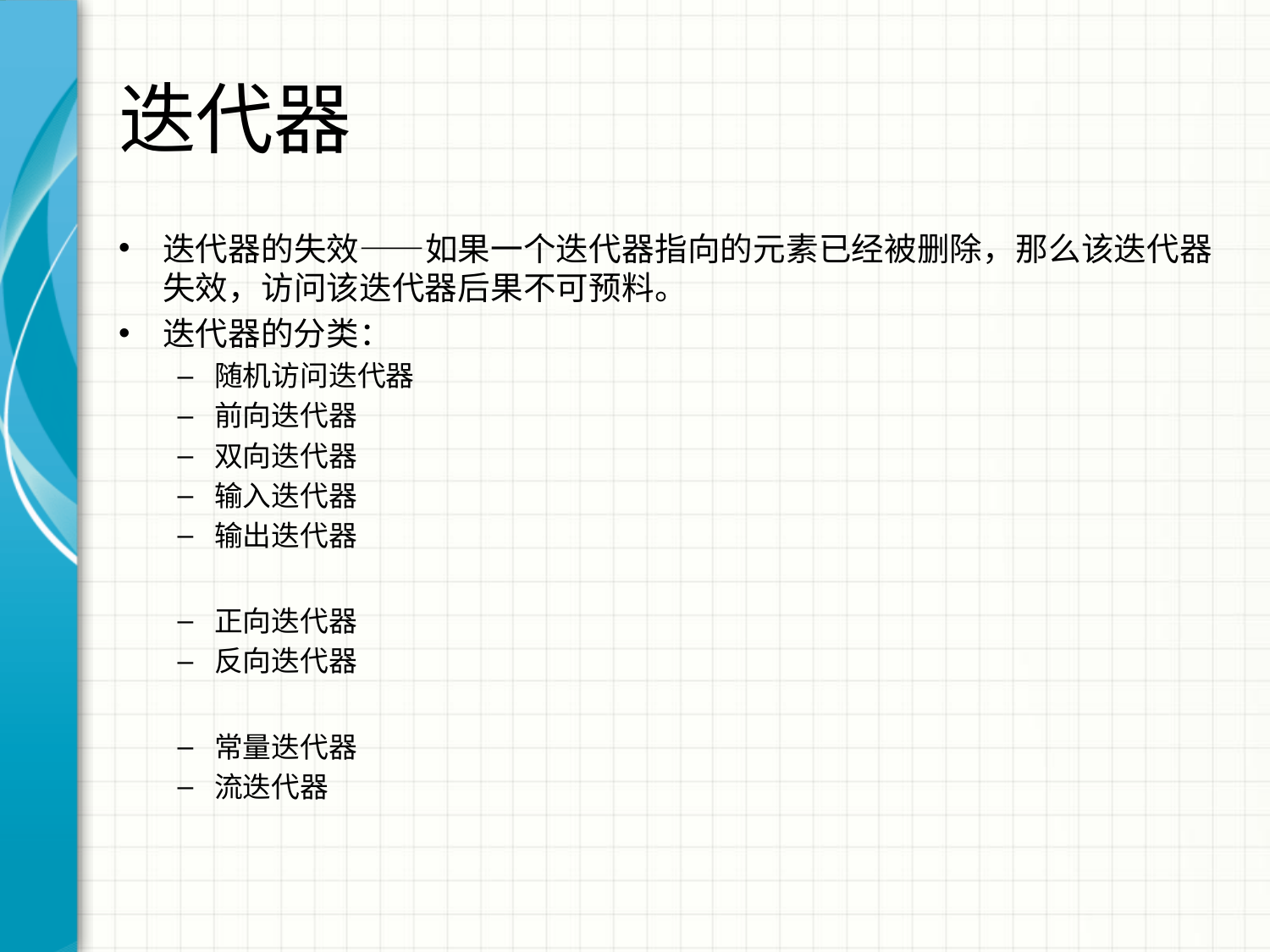

# 迭代器
迭代器的失效——如果一个迭代器指向的元素已经被删除，那么该迭代器失效，访问该迭代器后果不可预料。
迭代器的分类：
随机访问迭代器
前向迭代器
双向迭代器
输入迭代器
输出迭代器

正向迭代器
反向迭代器

常量迭代器
流迭代器